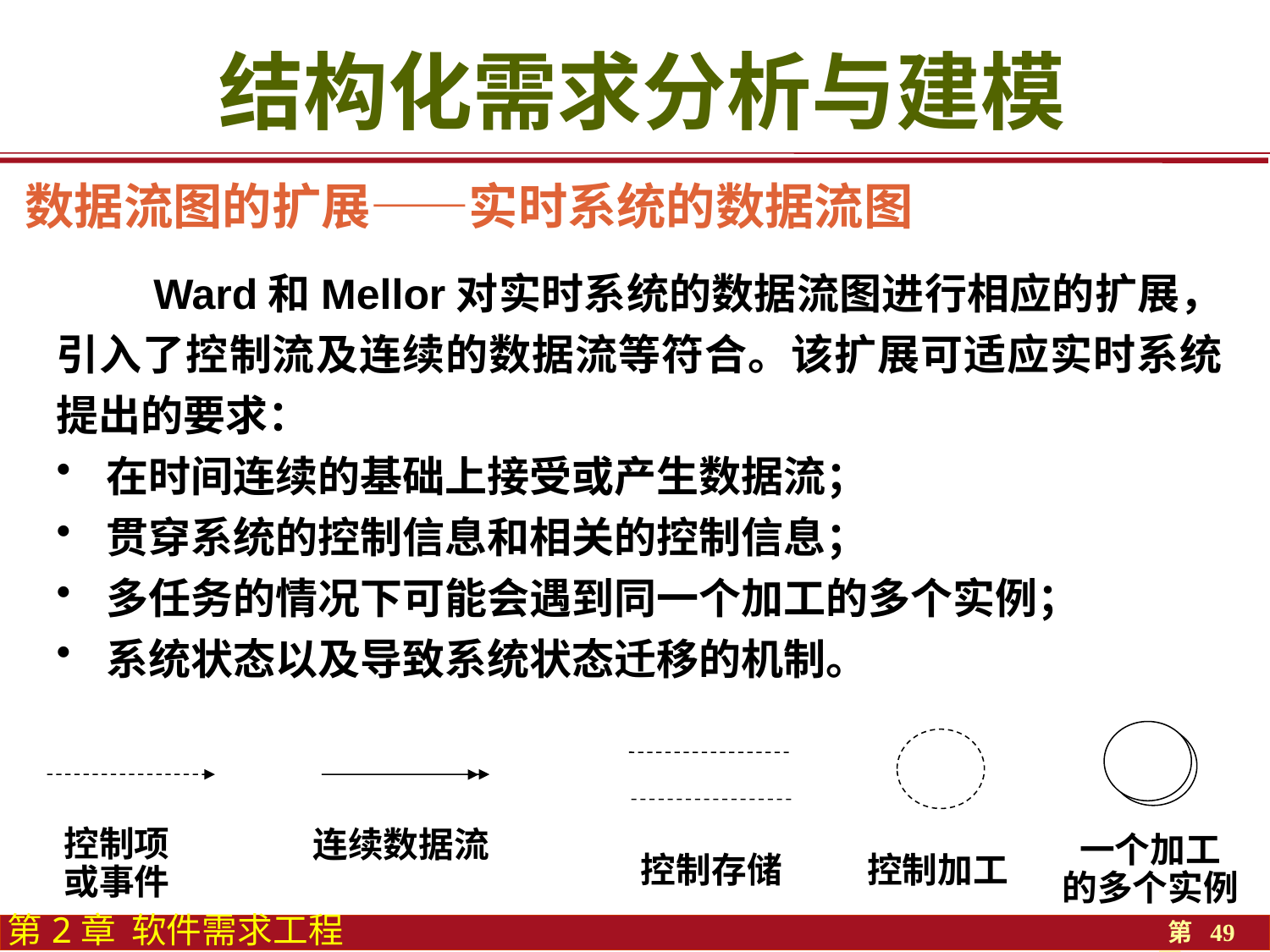

结构化需求分析与建模
数据流图的扩展——实时系统的数据流图
        Ward和Mellor对实时系统的数据流图进行相应的扩展，引入了控制流及连续的数据流等符合。该扩展可适应实时系统提出的要求：
 在时间连续的基础上接受或产生数据流；
 贯穿系统的控制信息和相关的控制信息；
 多任务的情况下可能会遇到同一个加工的多个实例；
 系统状态以及导致系统状态迁移的机制。

控制项
或事件
连续数据流
一个加工
的多个实例
控制存储
控制加工